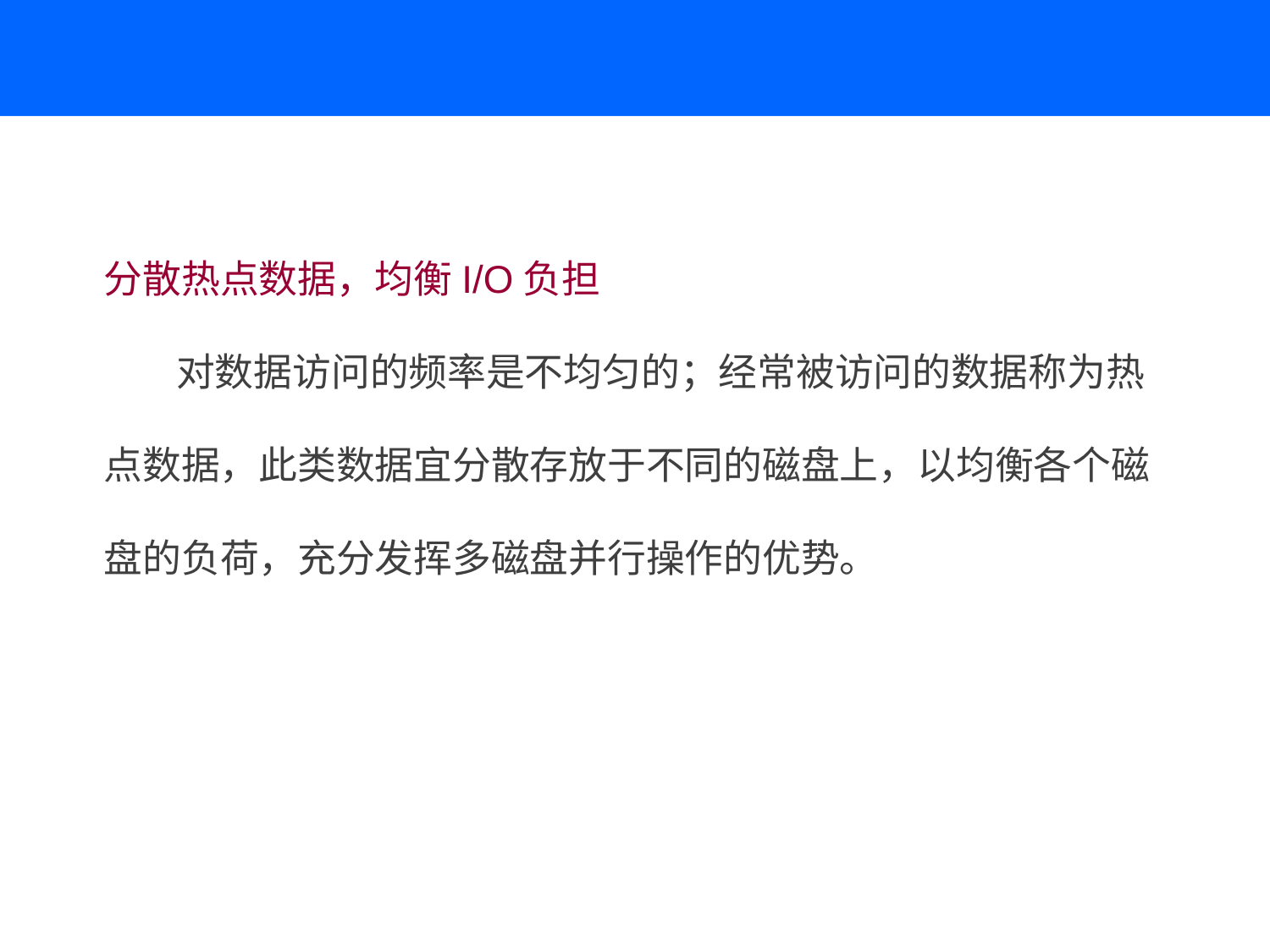

分散热点数据，均衡I/O负担
  对数据访问的频率是不均匀的；经常被访问的数据称为热点数据，此类数据宜分散存放于不同的磁盘上，以均衡各个磁盘的负荷，充分发挥多磁盘并行操作的优势。